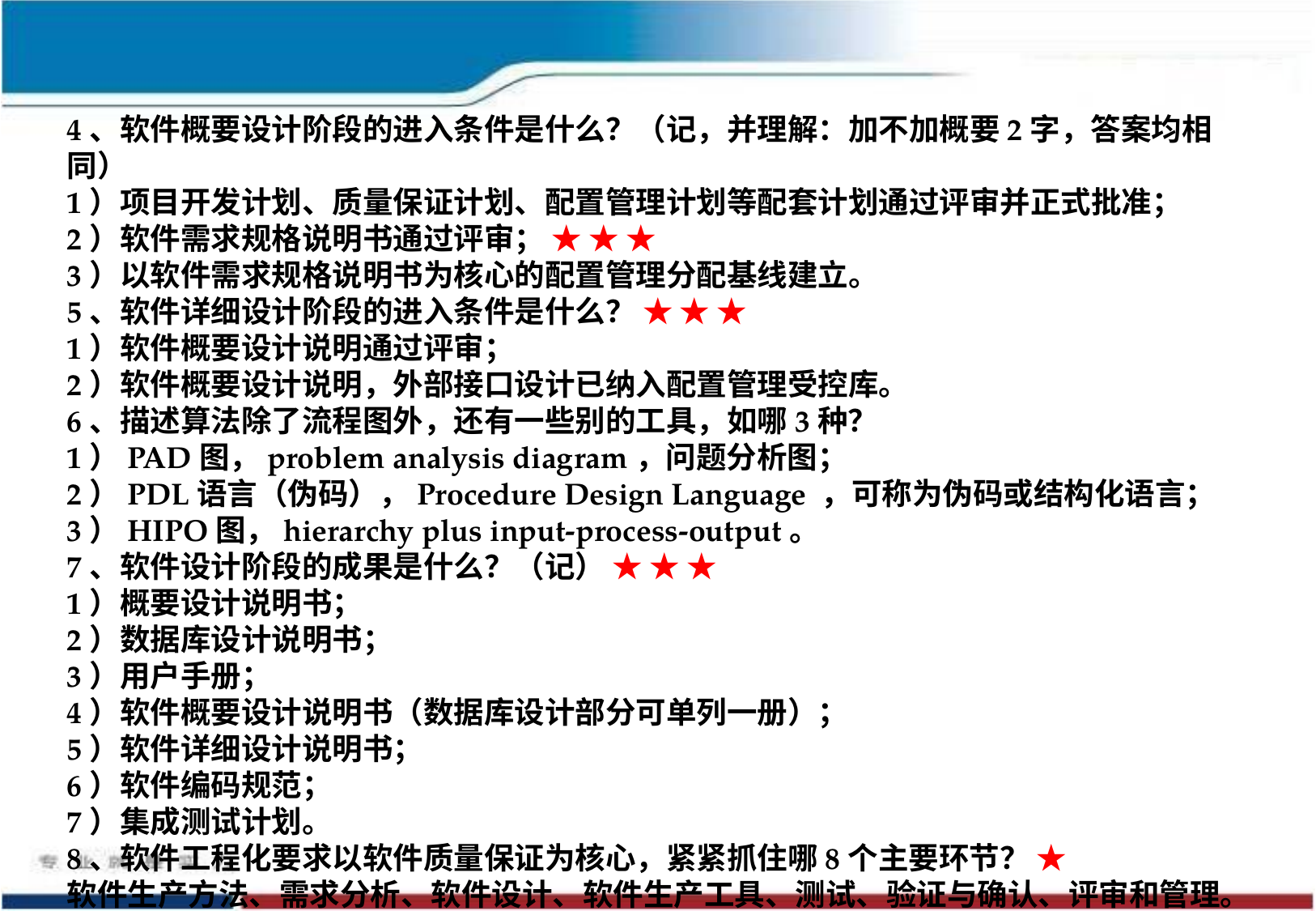

4、软件概要设计阶段的进入条件是什么？（记，并理解：加不加概要2字，答案均相同）
1）项目开发计划、质量保证计划、配置管理计划等配套计划通过评审并正式批准；
2）软件需求规格说明书通过评审； ★ ★ ★
3）以软件需求规格说明书为核心的配置管理分配基线建立。
5、软件详细设计阶段的进入条件是什么？ ★ ★ ★
1）软件概要设计说明通过评审；
2）软件概要设计说明，外部接口设计已纳入配置管理受控库。
6、描述算法除了流程图外，还有一些别的工具，如哪3种？
1）PAD图，problem analysis diagram，问题分析图；
2）PDL语言（伪码），Procedure Design Language ，可称为伪码或结构化语言；
3）HIPO图，hierarchy plus input-process-output。
7、软件设计阶段的成果是什么？（记） ★ ★ ★
1）概要设计说明书；
2）数据库设计说明书；
3）用户手册；
4）软件概要设计说明书（数据库设计部分可单列一册）；
5）软件详细设计说明书；
6）软件编码规范；
7）集成测试计划。
8、软件工程化要求以软件质量保证为核心，紧紧抓住哪8个主要环节？ ★
软件生产方法、需求分析、软件设计、软件生产工具、测试、验证与确认、评审和管理。